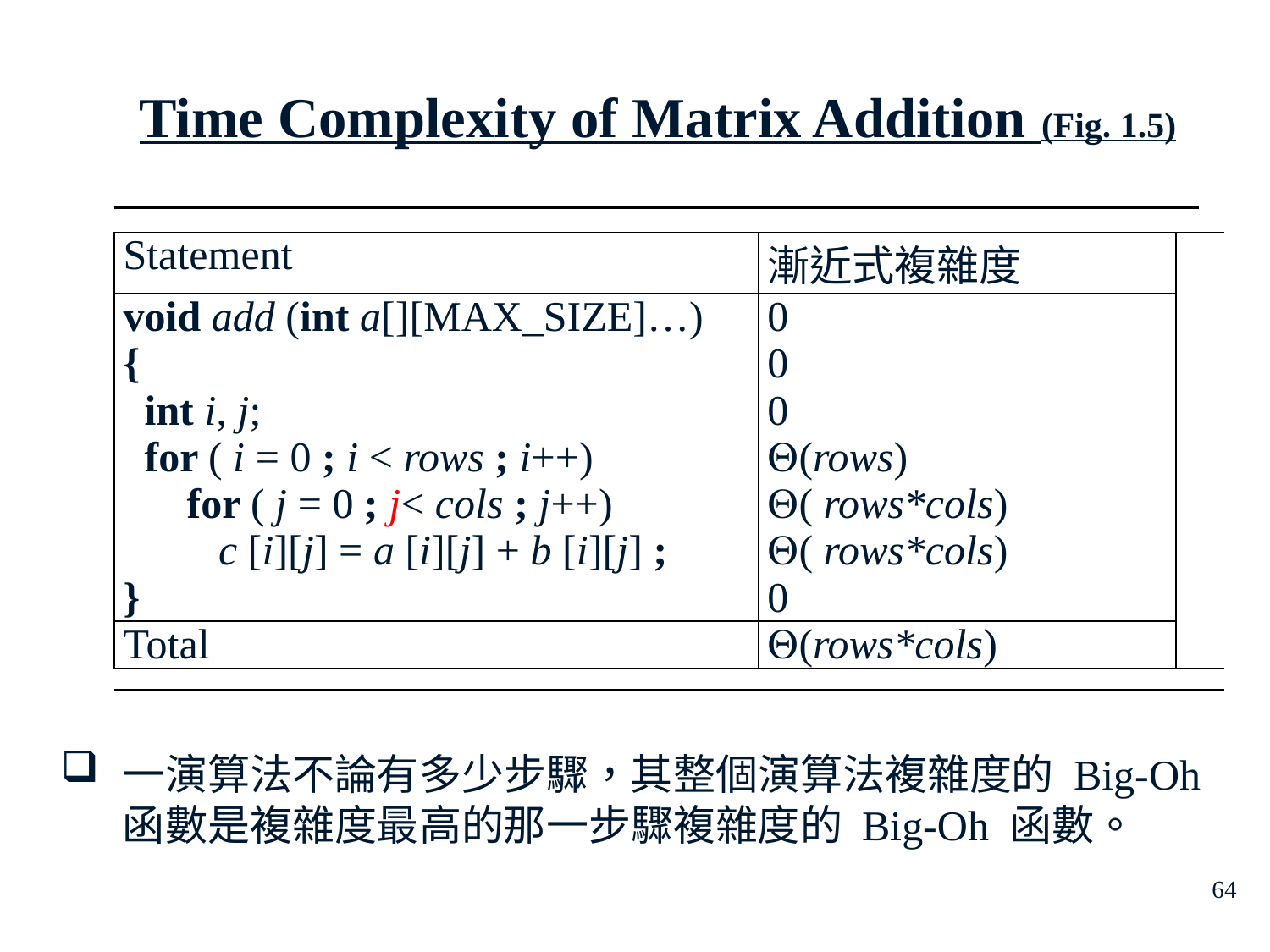

# Time Complexity of Matrix Addition (Fig. 1.5)
|  |  |  |  |
| --- | --- | --- | --- |
| Statement | 漸近式複雜度 |  |  |
| void add (int a[][MAX\_SIZE]…) { int i, j; for ( i = 0 ; i < rows ; i++) for ( j = 0 ; j< cols ; j++) c [i][j] = a [i][j] + b [i][j] ; } | 0 0 0 Θ(rows) Θ( rows\*cols) Θ( rows\*cols) 0 |  |  |
| Total | Θ(rows\*cols) |  |  |
|  |  |  |  |
一演算法不論有多少步驟，其整個演算法複雜度的 Big-Oh函數是複雜度最高的那一步驟複雜度的 Big-Oh 函數。
64